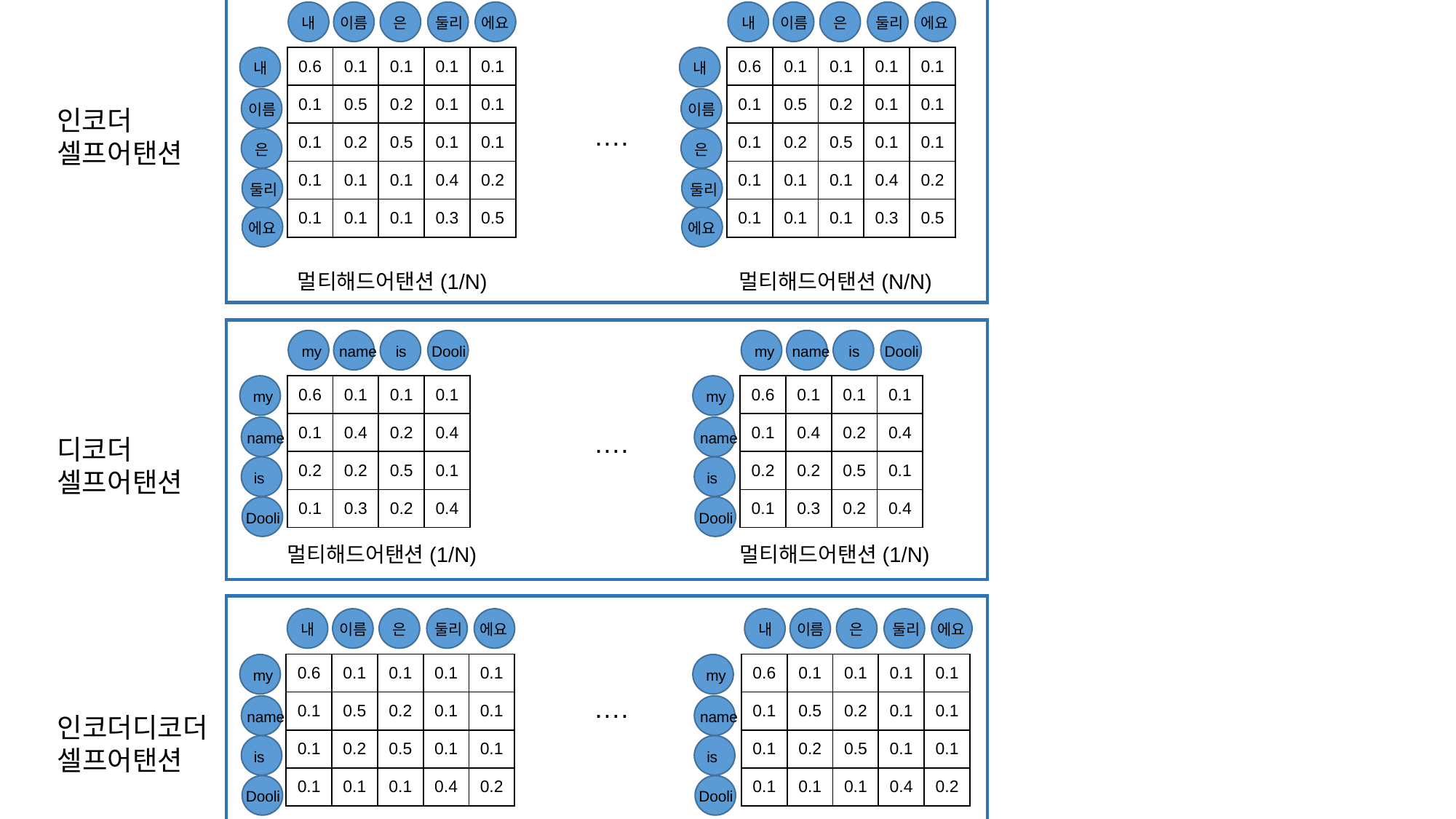

내
이름
은
둘리
에요
내
이름
은
둘리
에요

| 0.6 | 0.1 | 0.1 | 0.1 | 0.1 |
| --- | --- | --- | --- | --- |
| 0.1 | 0.5 | 0.2 | 0.1 | 0.1 |
| 0.1 | 0.2 | 0.5 | 0.1 | 0.1 |
| 0.1 | 0.1 | 0.1 | 0.4 | 0.2 |
| 0.1 | 0.1 | 0.1 | 0.3 | 0.5 |

| 0.6 | 0.1 | 0.1 | 0.1 | 0.1 |
| --- | --- | --- | --- | --- |
| 0.1 | 0.5 | 0.2 | 0.1 | 0.1 |
| 0.1 | 0.2 | 0.5 | 0.1 | 0.1 |
| 0.1 | 0.1 | 0.1 | 0.4 | 0.2 |
| 0.1 | 0.1 | 0.1 | 0.3 | 0.5 |
내
내

이름
이름
인코더
셀프어탠션
….

은
은

둘리
둘리

에요
에요
멀티해드어탠션(1/N)
멀티해드어탠션(N/N)

my
name
is
Dooli
my
name
is
Dooli

| 0.6 | 0.1 | 0.1 | 0.1 |
| --- | --- | --- | --- |
| 0.1 | 0.4 | 0.2 | 0.4 |
| 0.2 | 0.2 | 0.5 | 0.1 |
| 0.1 | 0.3 | 0.2 | 0.4 |

| 0.6 | 0.1 | 0.1 | 0.1 |
| --- | --- | --- | --- |
| 0.1 | 0.4 | 0.2 | 0.4 |
| 0.2 | 0.2 | 0.5 | 0.1 |
| 0.1 | 0.3 | 0.2 | 0.4 |
my
my

….
name
name
디코더
셀프어탠션

is
is

Dooli
Dooli
멀티해드어탠션(1/N)
멀티해드어탠션(1/N)

내
이름
은
둘리
에요
내
이름
은
둘리
에요
| 0.6 | 0.1 | 0.1 | 0.1 | 0.1 |
| --- | --- | --- | --- | --- |
| 0.1 | 0.5 | 0.2 | 0.1 | 0.1 |
| 0.1 | 0.2 | 0.5 | 0.1 | 0.1 |
| 0.1 | 0.1 | 0.1 | 0.4 | 0.2 |
| 0.6 | 0.1 | 0.1 | 0.1 | 0.1 |
| --- | --- | --- | --- | --- |
| 0.1 | 0.5 | 0.2 | 0.1 | 0.1 |
| 0.1 | 0.2 | 0.5 | 0.1 | 0.1 |
| 0.1 | 0.1 | 0.1 | 0.4 | 0.2 |

my
my
….

name
name
인코더디코더
셀프어탠션

is
is

Dooli
Dooli
멀티해드어탠션(1/N)
멀티해드어탠션(N/N)